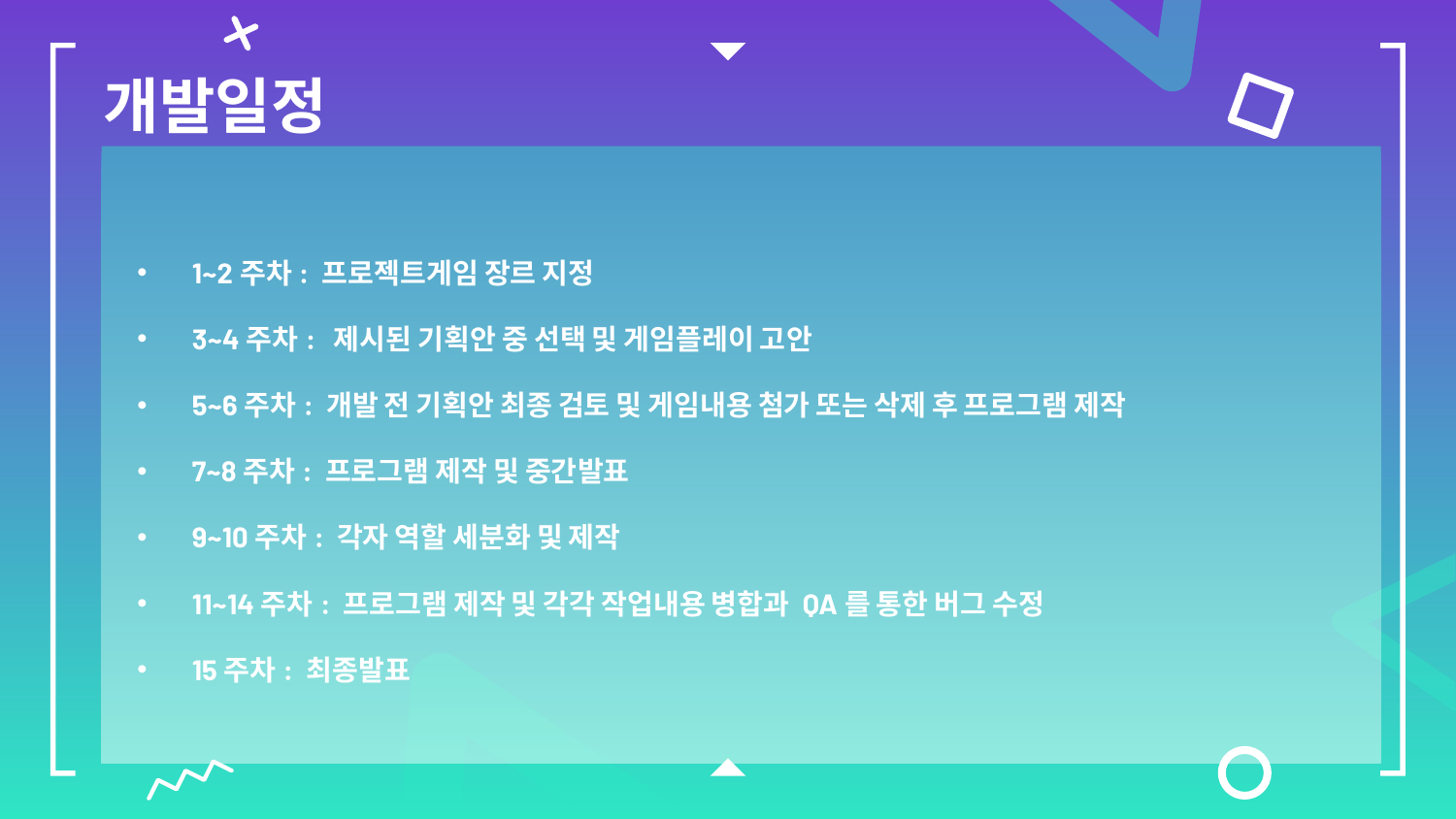

개발일정

1~2주차: 프로젝트게임 장르 지정
3~4주차:  제시된 기획안 중 선택 및 게임플레이 고안
5~6주차: 개발 전 기획안 최종 검토 및 게임내용 첨가 또는 삭제 후 프로그램 제작
7~8주차: 프로그램 제작 및 중간발표
9~10주차: 각자 역할 세분화 및 제작
11~14주차: 프로그램 제작 및 각각 작업내용 병합과 QA를 통한 버그 수정
15주차: 최종발표

#